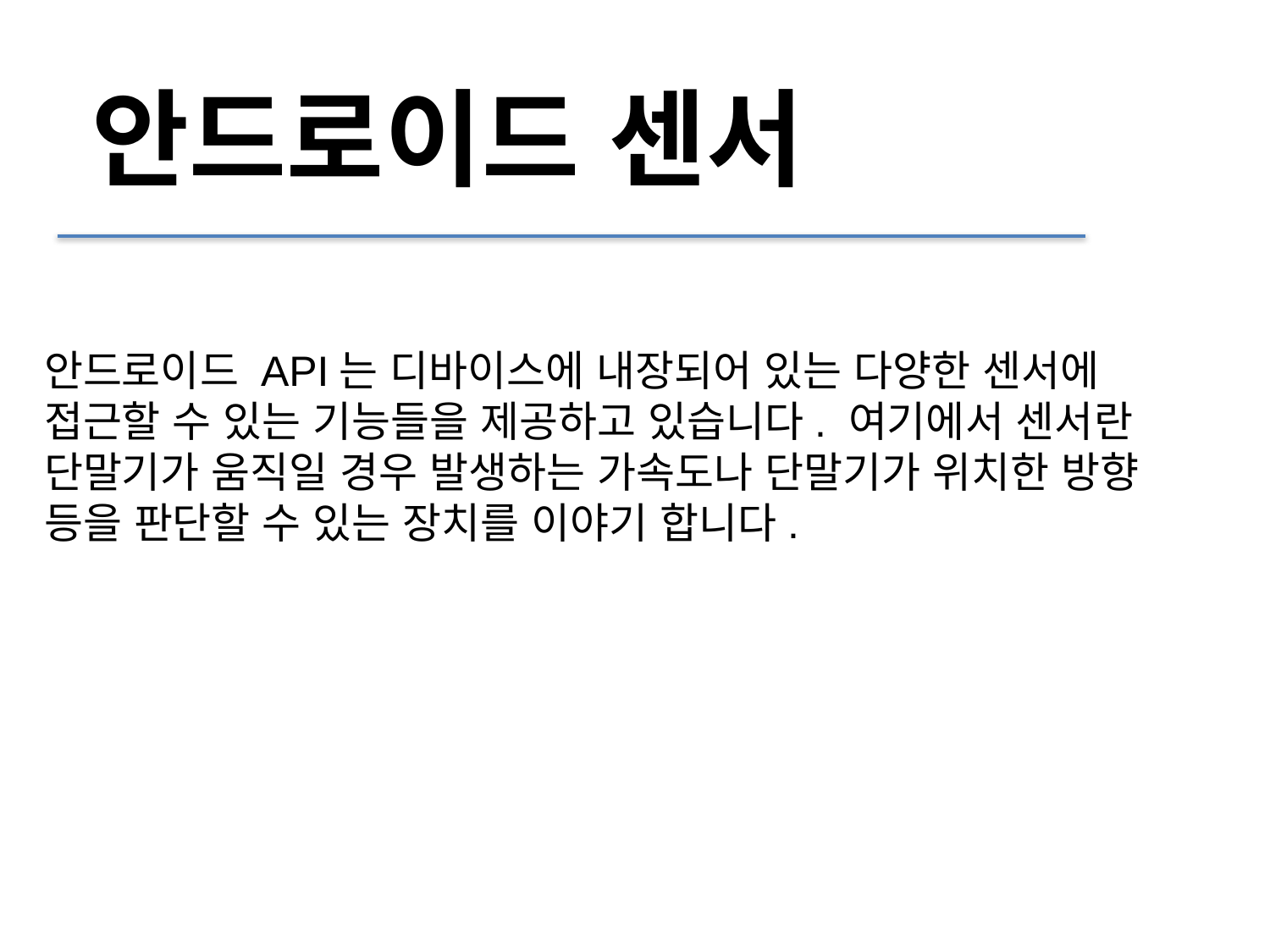

안드로이드 센서
안드로이드 API는 디바이스에 내장되어 있는 다양한 센서에 접근할 수 있는 기능들을 제공하고 있습니다. 여기에서 센서란 단말기가 움직일 경우 발생하는 가속도나 단말기가 위치한 방향 등을 판단할 수 있는 장치를 이야기 합니다.